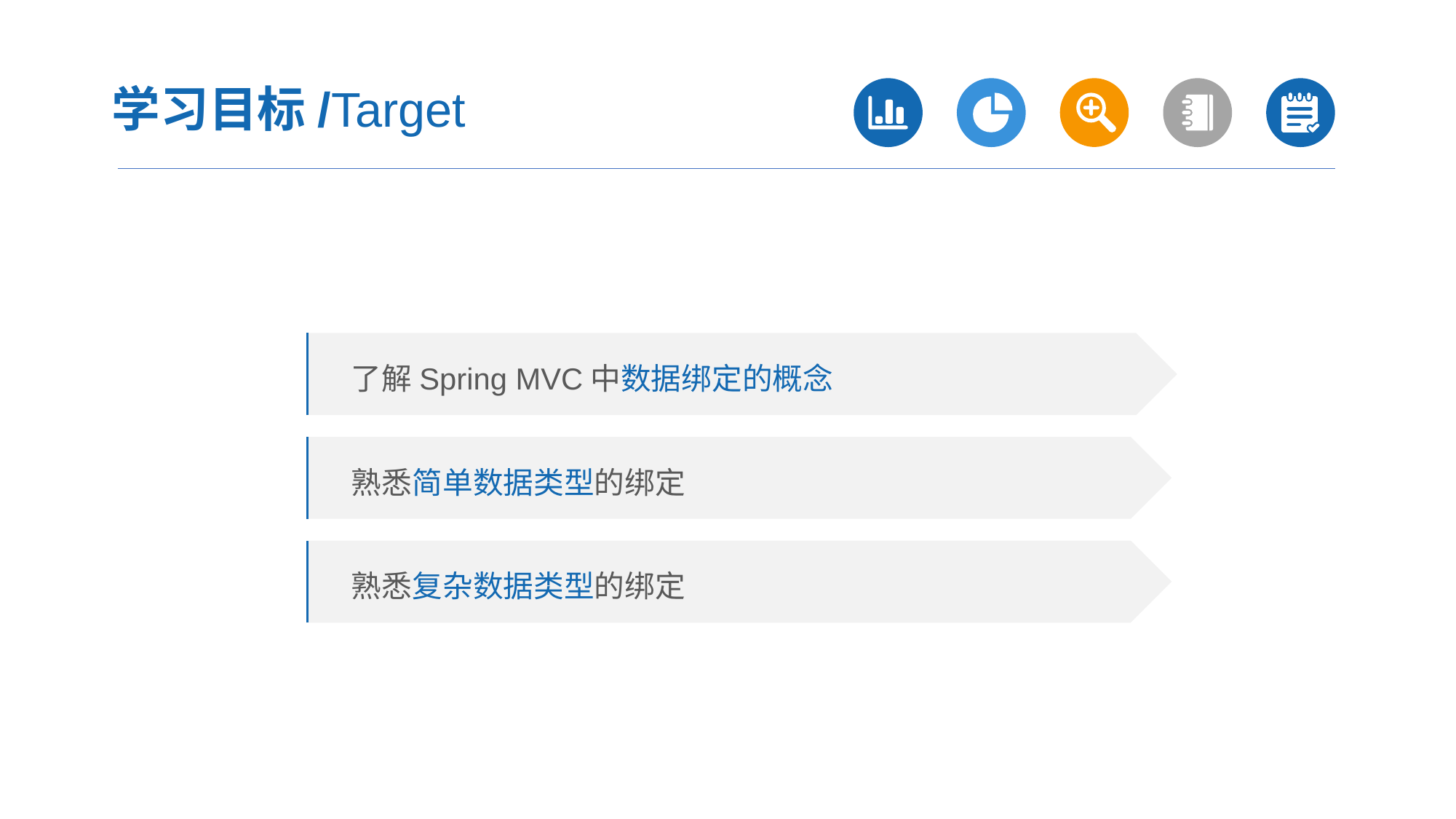

学习目标/Target
    了解Spring MVC中数据绑定的概念

    熟悉简单数据类型的绑定

    熟悉复杂数据类型的绑定